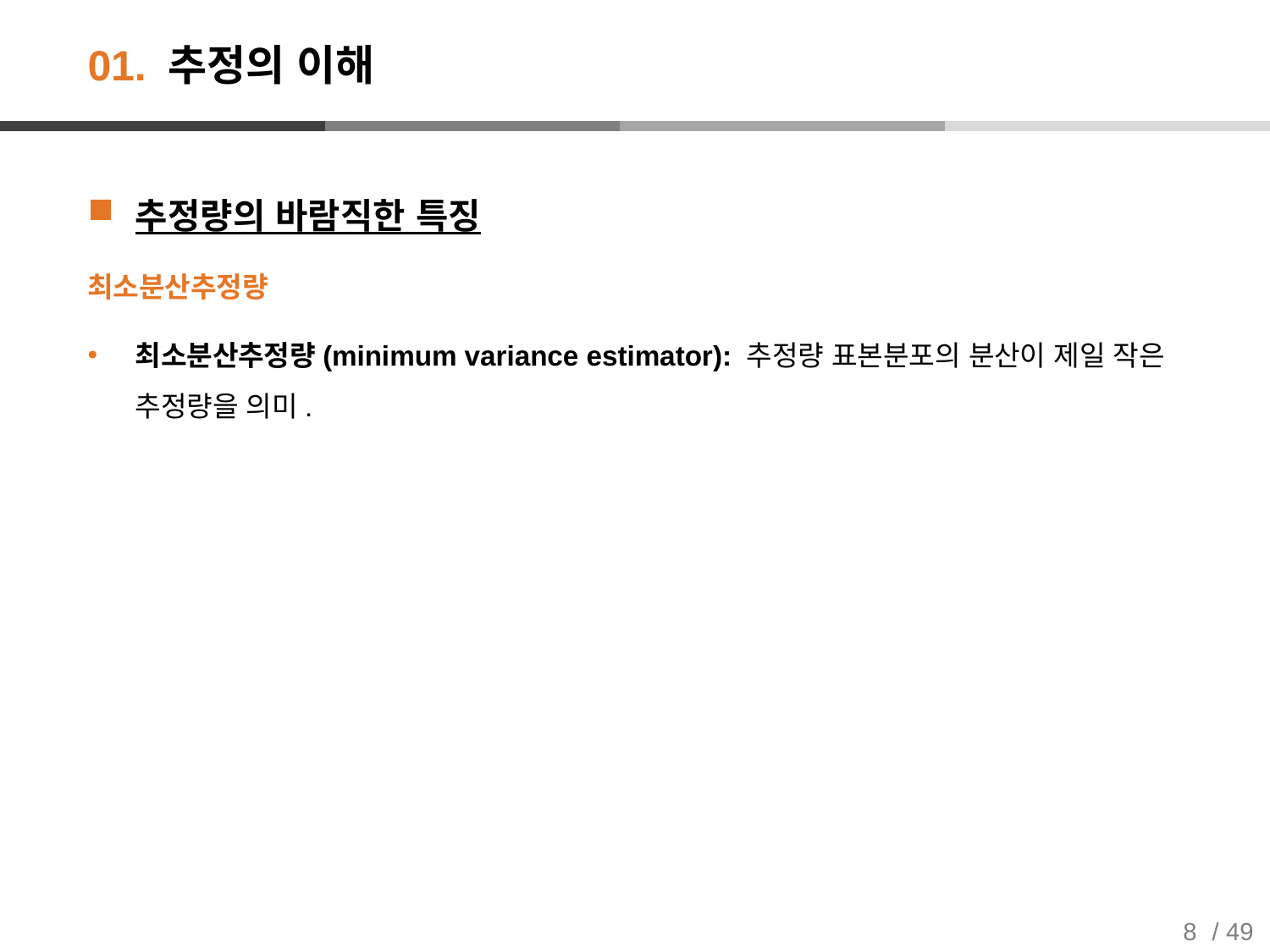

# 01. 추정의 이해
추정량의 바람직한 특징
최소분산추정량
최소분산추정량(minimum variance estimator): 추정량 표본분포의 분산이 제일 작은 추정량을 의미.